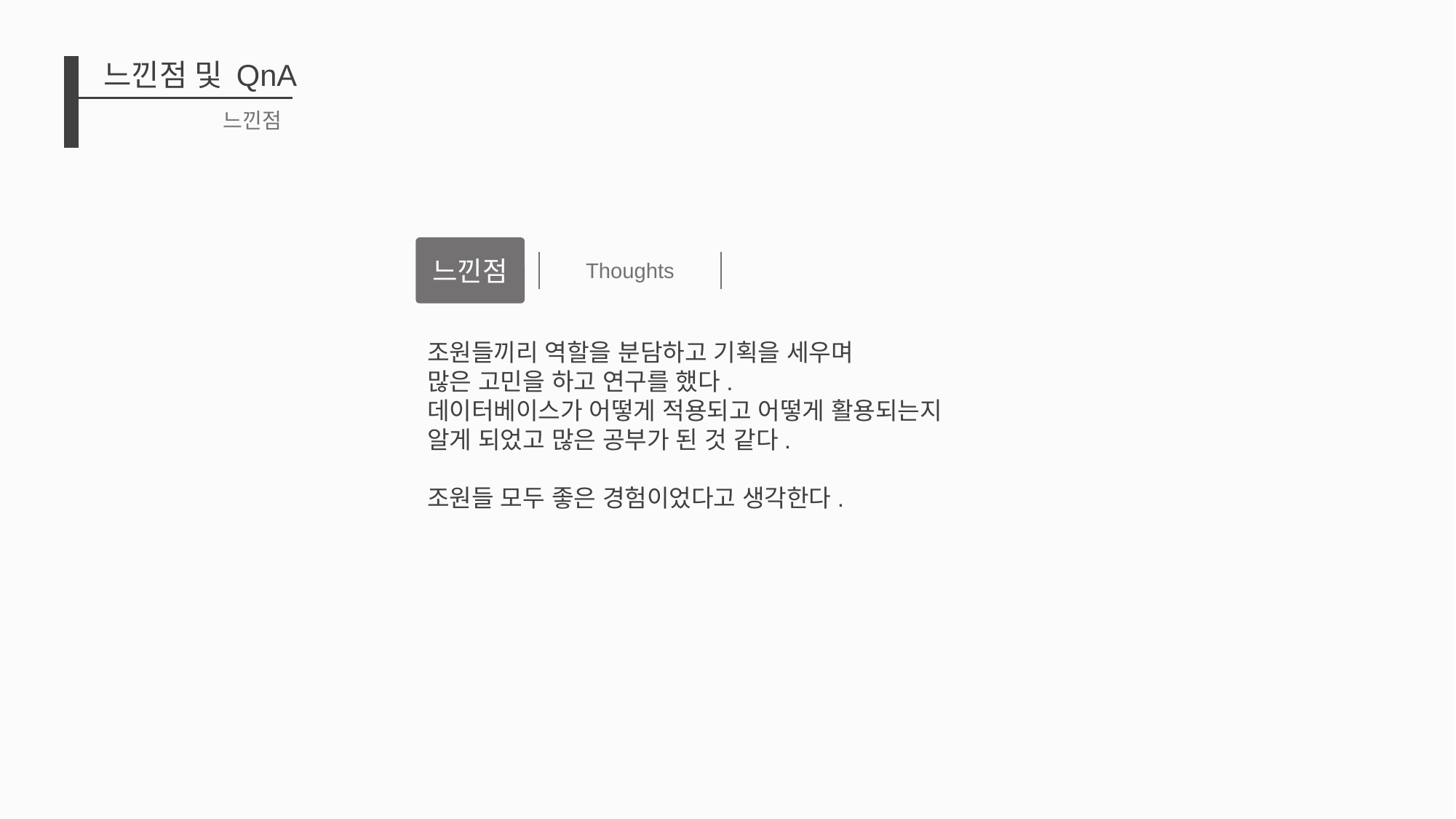

느낀점 및 QnA

느낀점
느낀점
Thoughts

조원들끼리 역할을 분담하고 기획을 세우며
많은 고민을 하고 연구를 했다.
데이터베이스가 어떻게 적용되고 어떻게 활용되는지
알게 되었고 많은 공부가 된 것 같다.

조원들 모두 좋은 경험이었다고 생각한다.